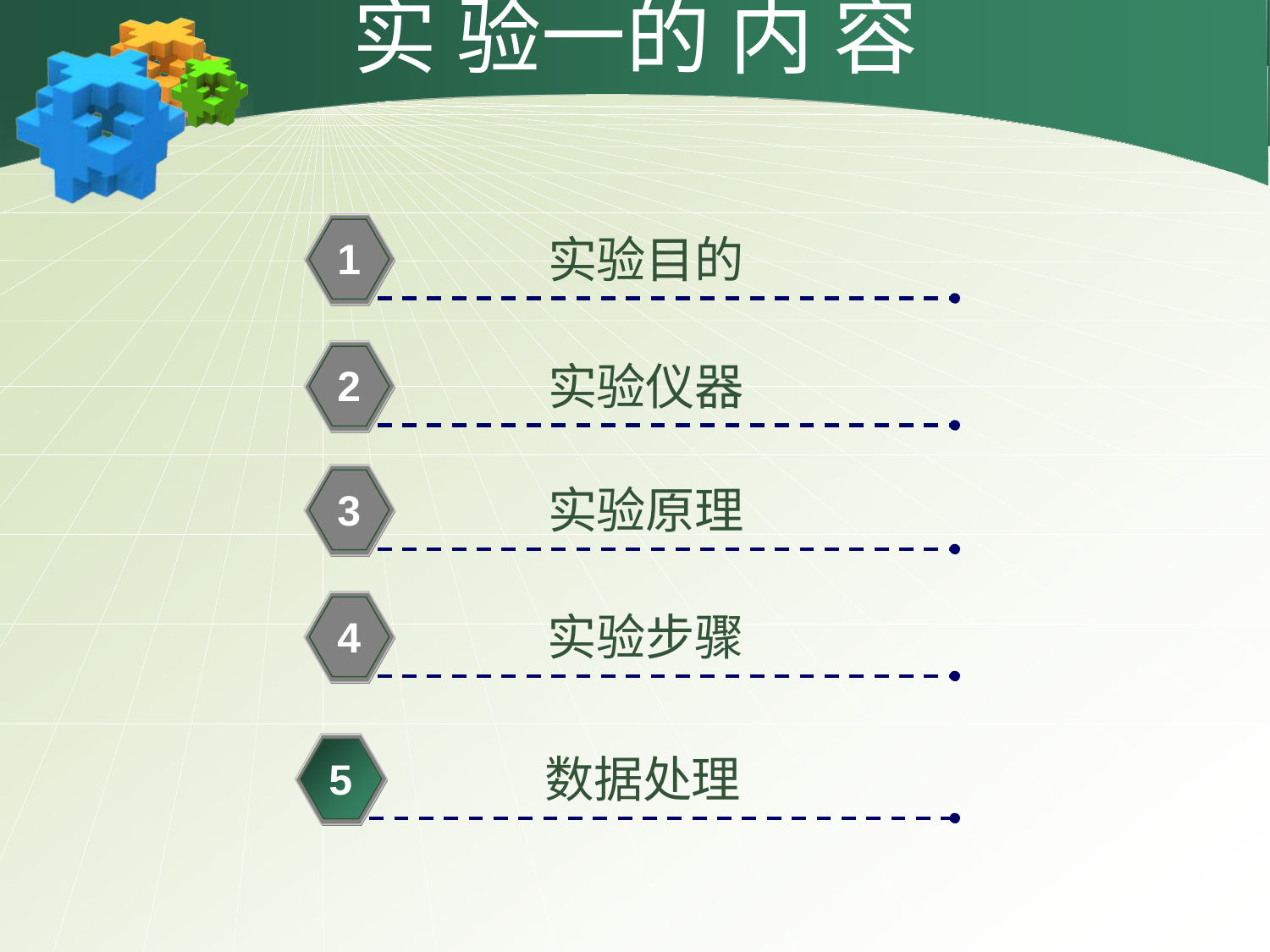

实 验一的 内 容

实验目的
1

实验仪器
2

实验原理
3

实验步骤
4

数据处理
5